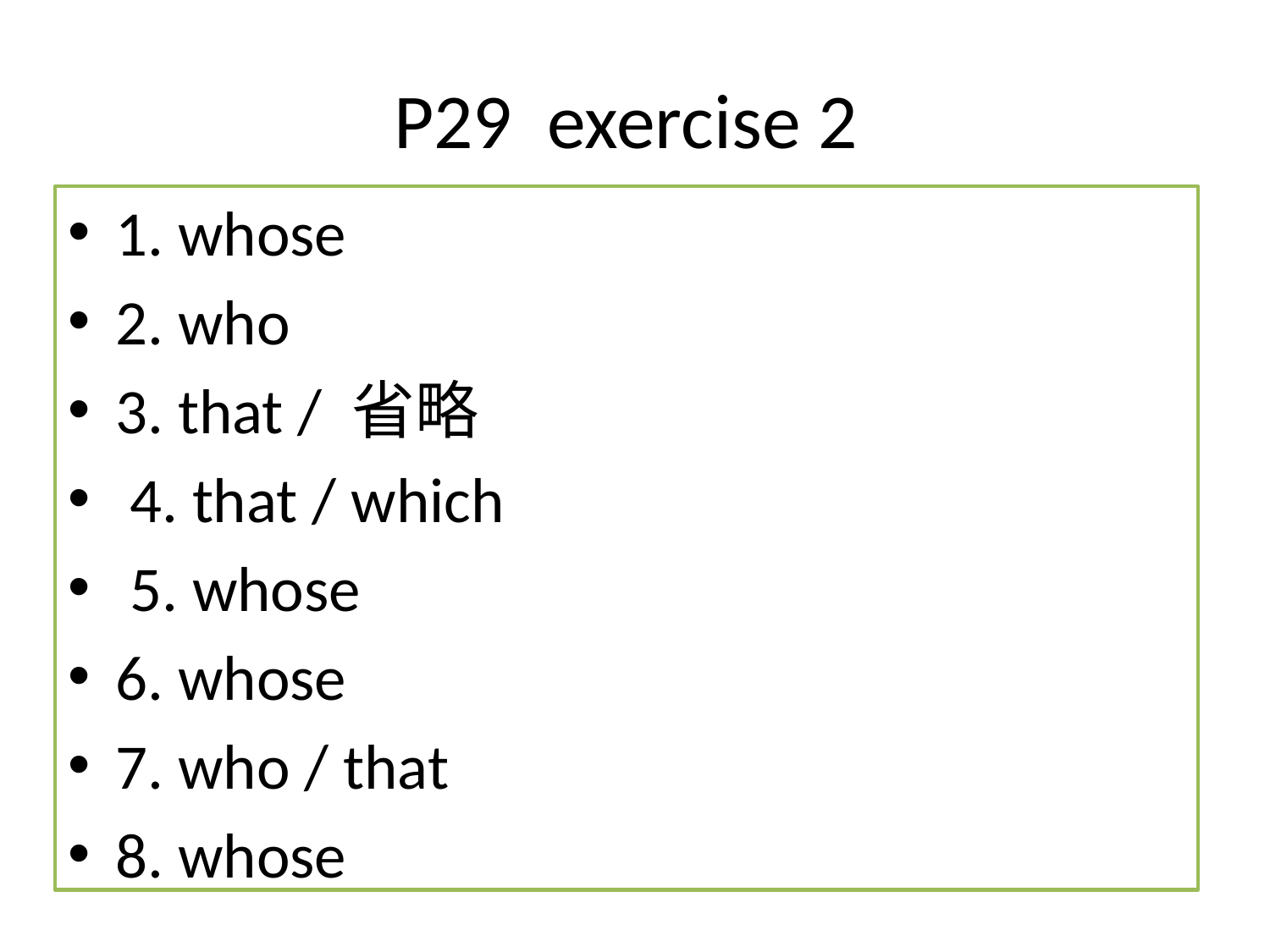

# P29  exercise 2
1. whose
2. who
3. that / 省略
 4. that / which
 5. whose
6. whose
7. who / that
8. whose